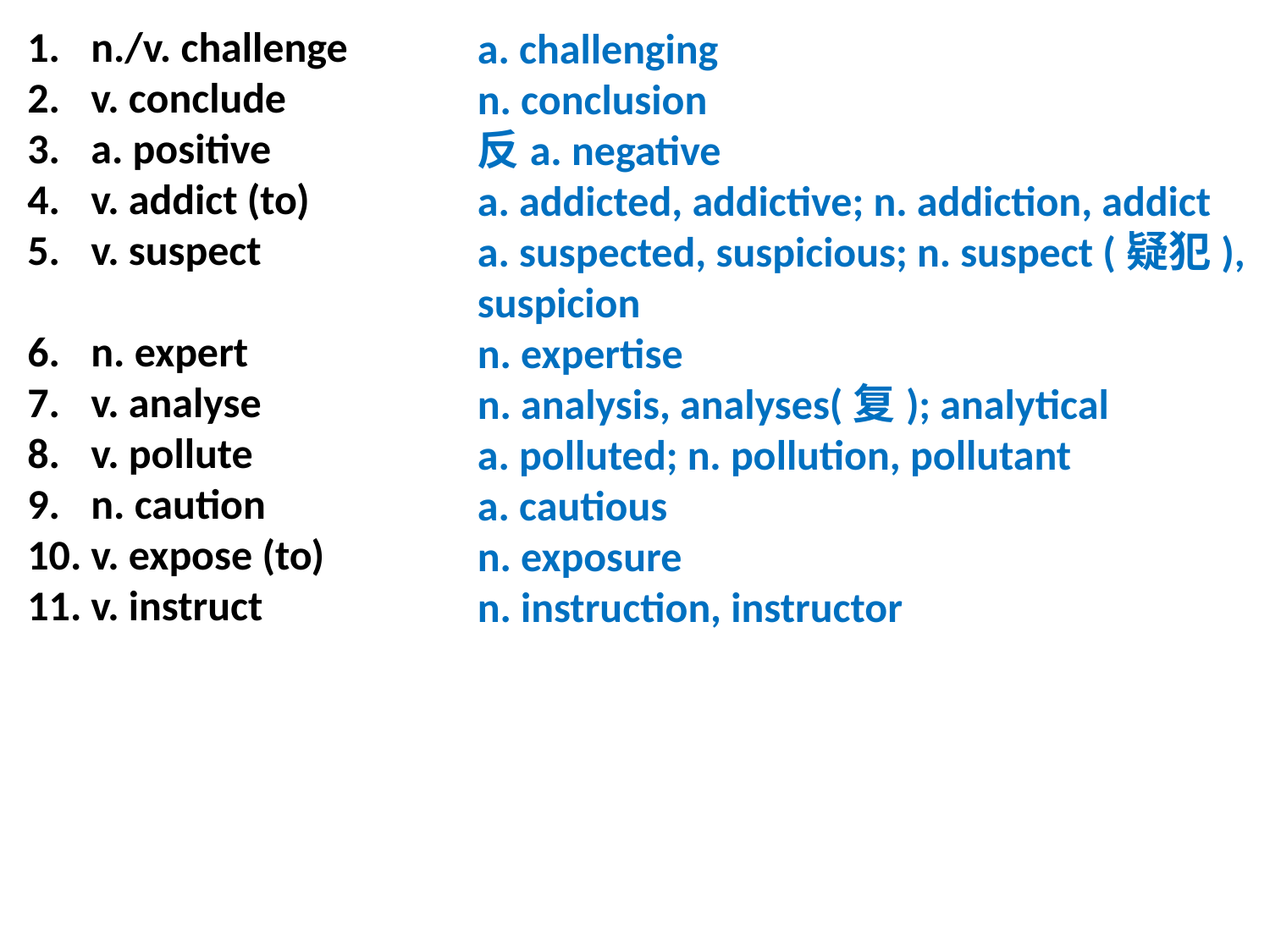

a. challenging
n. conclusion
反a. negative
a. addicted, addictive; n. addiction, addict
a. suspected, suspicious; n. suspect (疑犯), suspicion
n. expertise
n. analysis, analyses(复); analytical
a. polluted; n. pollution, pollutant
a. cautious
n. exposure
n. instruction, instructor
n./v. challenge
v. conclude
a. positive
v. addict (to)
v. suspect

n. expert
v. analyse
v. pollute
n. caution
v. expose (to)
v. instruct